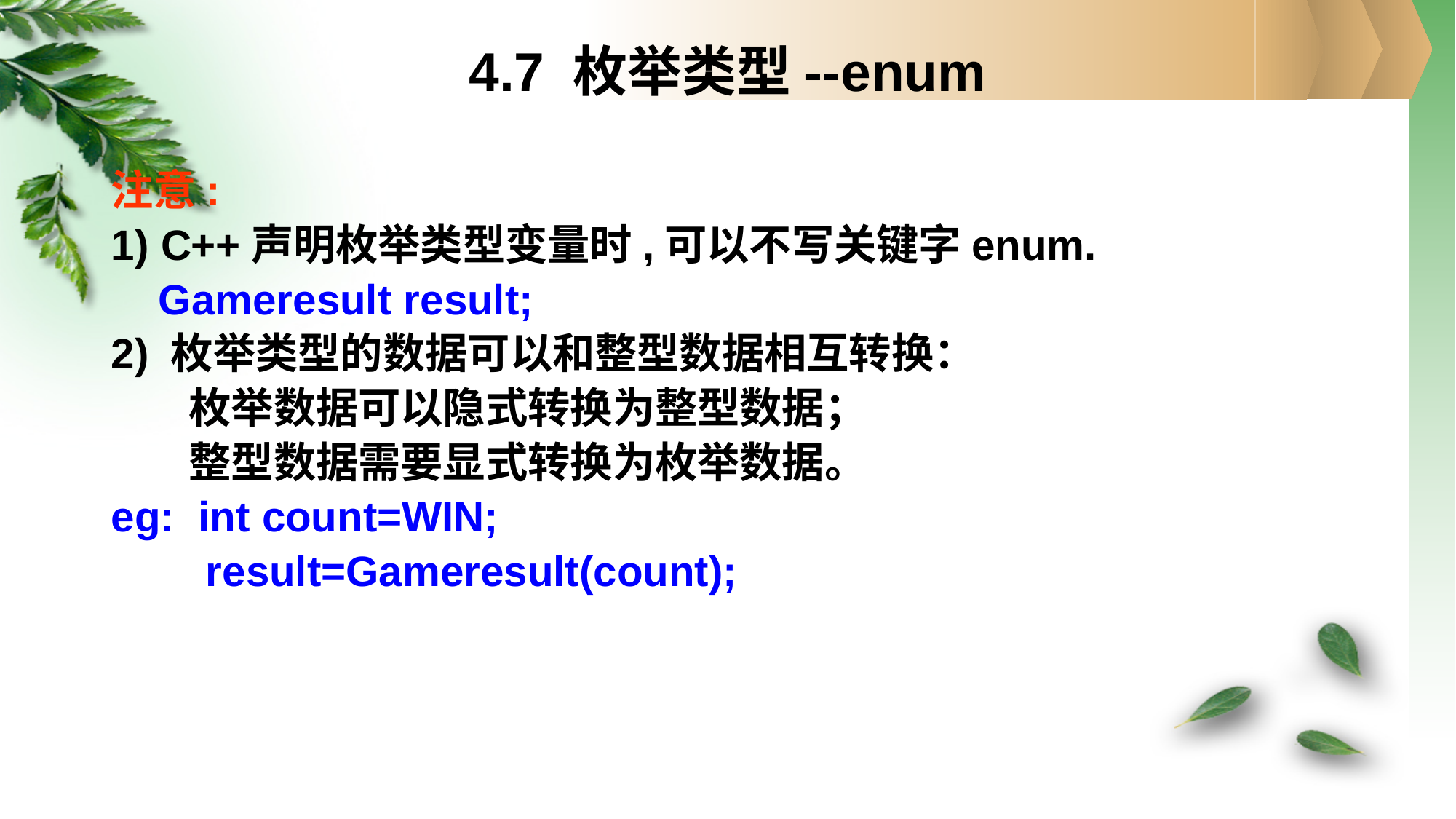

4.7 枚举类型--enum
注意:
1) C++声明枚举类型变量时,可以不写关键字enum.
    Gameresult result;
2) 枚举类型的数据可以和整型数据相互转换：
       枚举数据可以隐式转换为整型数据；
       整型数据需要显式转换为枚举数据。
eg:  int count=WIN;
        result=Gameresult(count);